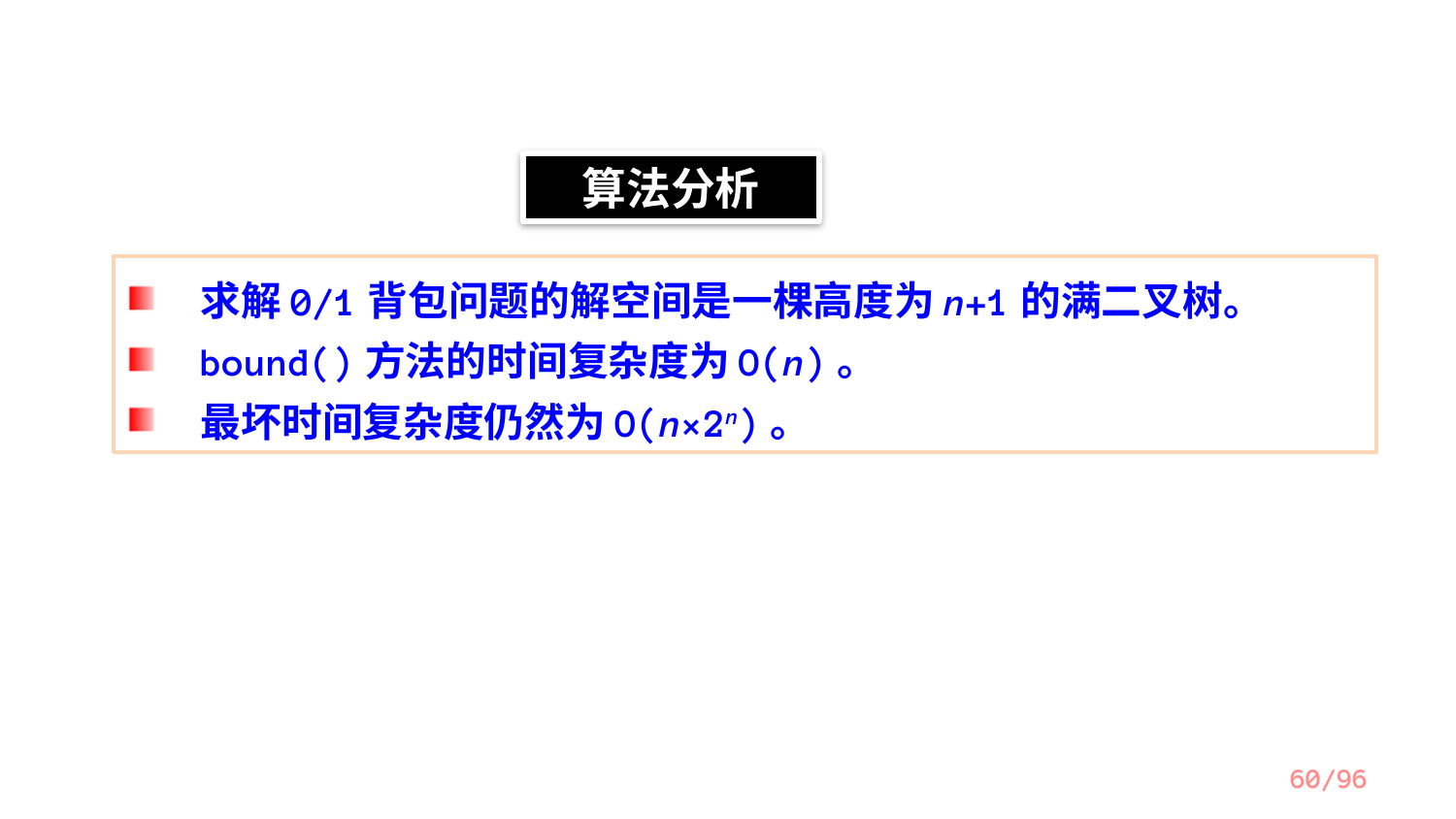

算法分析
求解0/1背包问题的解空间是一棵高度为n+1的满二叉树。
bound()方法的时间复杂度为O(n)。
最坏时间复杂度仍然为O(n×2n)。
60/96